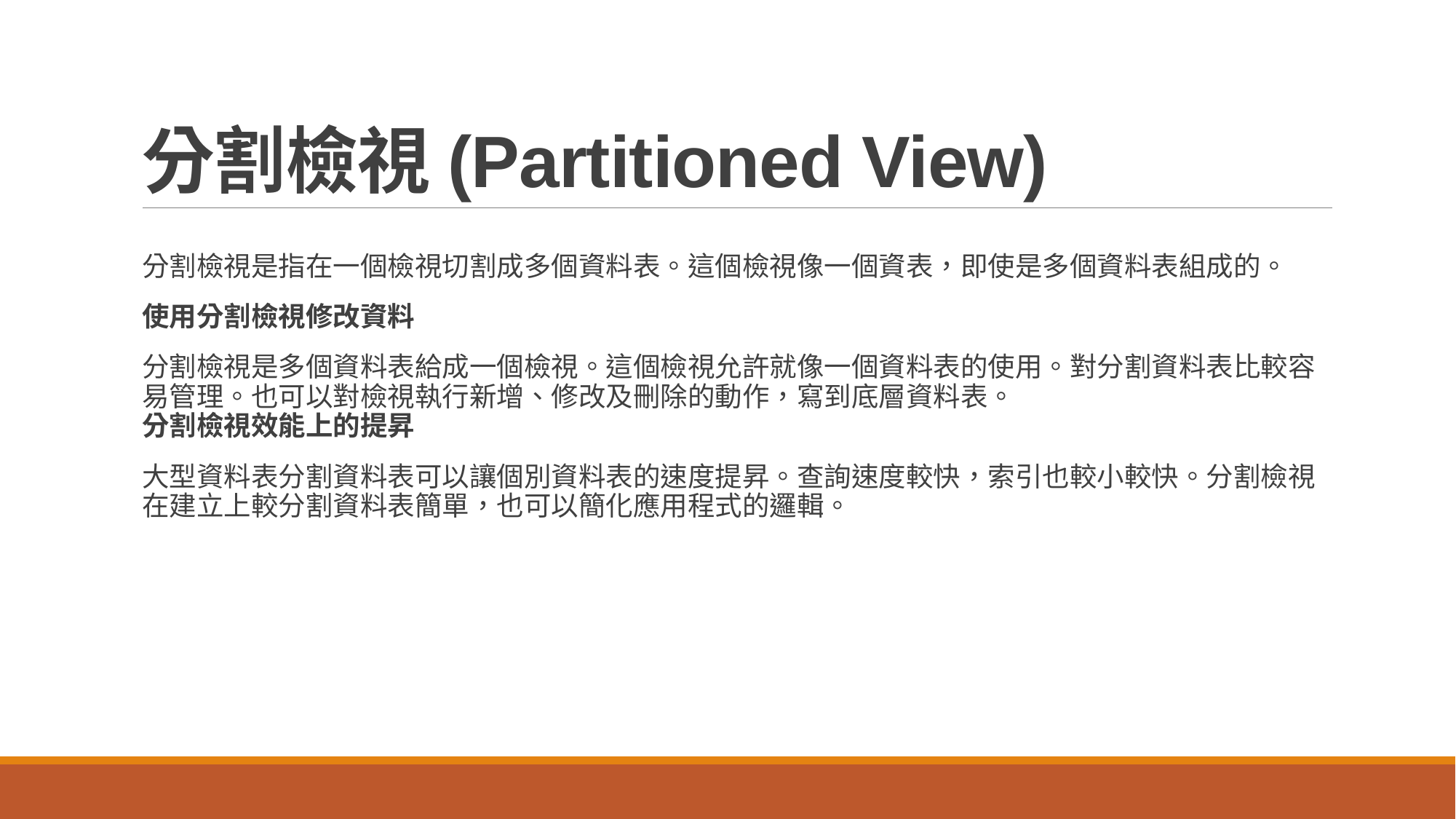

# 分割檢視(Partitioned View)
分割檢視是指在一個檢視切割成多個資料表。這個檢視像一個資表，即使是多個資料表組成的。
使用分割檢視修改資料
分割檢視是多個資料表給成一個檢視。這個檢視允許就像一個資料表的使用。對分割資料表比較容易管理。也可以對檢視執行新增、修改及刪除的動作，寫到底層資料表。
分割檢視效能上的提昇
大型資料表分割資料表可以讓個別資料表的速度提昇。查詢速度較快，索引也較小較快。分割檢視在建立上較分割資料表簡單，也可以簡化應用程式的邏輯。